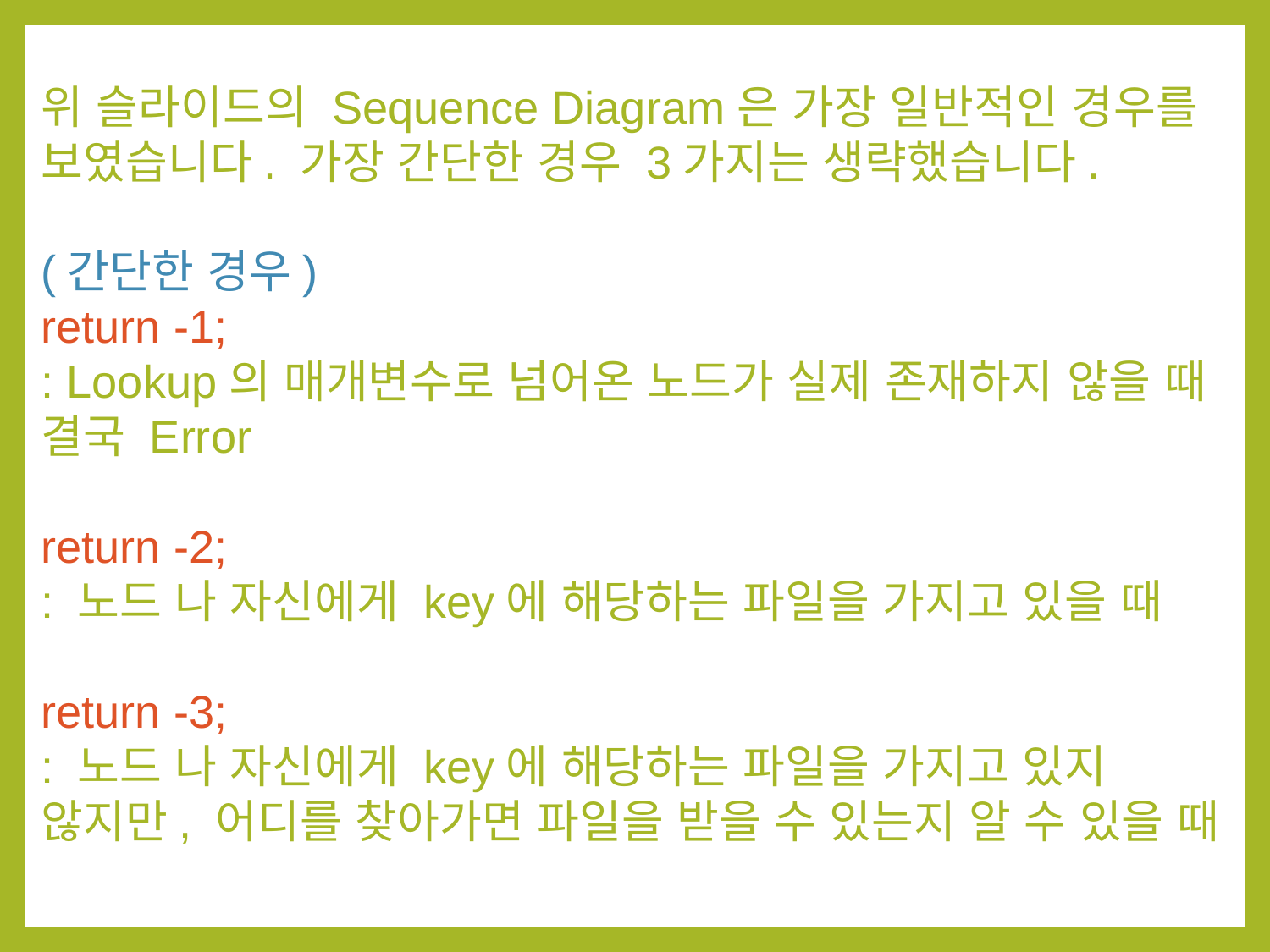

위 슬라이드의 Sequence Diagram은 가장 일반적인 경우를 보였습니다. 가장 간단한 경우 3가지는 생략했습니다.

(간단한 경우)
return -1;
: Lookup의 매개변수로 넘어온 노드가 실제 존재하지 않을 때 결국 Error

return -2;
: 노드 나 자신에게 key에 해당하는 파일을 가지고 있을 때

return -3;
: 노드 나 자신에게 key에 해당하는 파일을 가지고 있지 않지만, 어디를 찾아가면 파일을 받을 수 있는지 알 수 있을 때